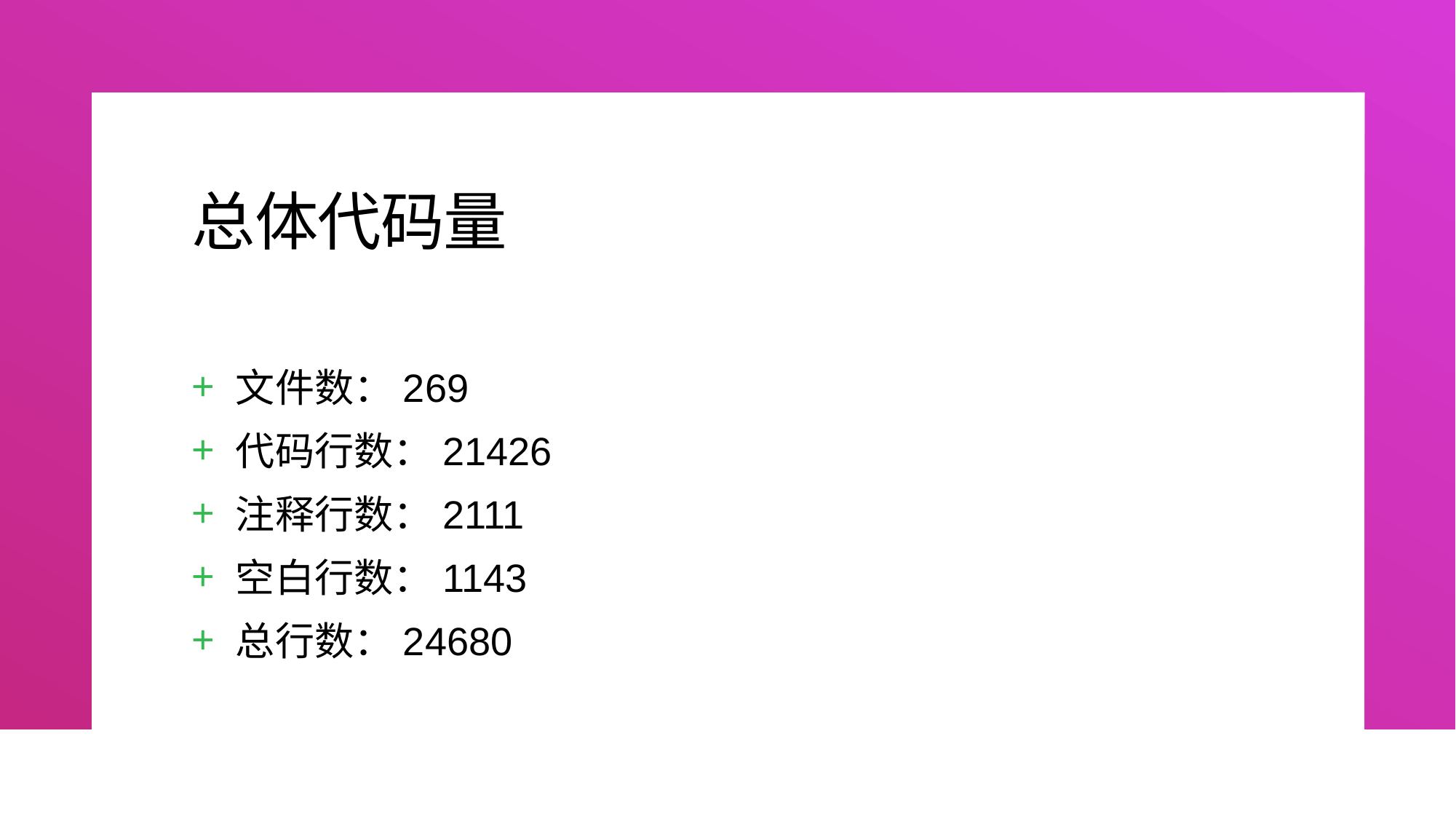

# 总体代码量
文件数：269
代码行数：21426
注释行数：2111
空白行数：1143
总行数：24680